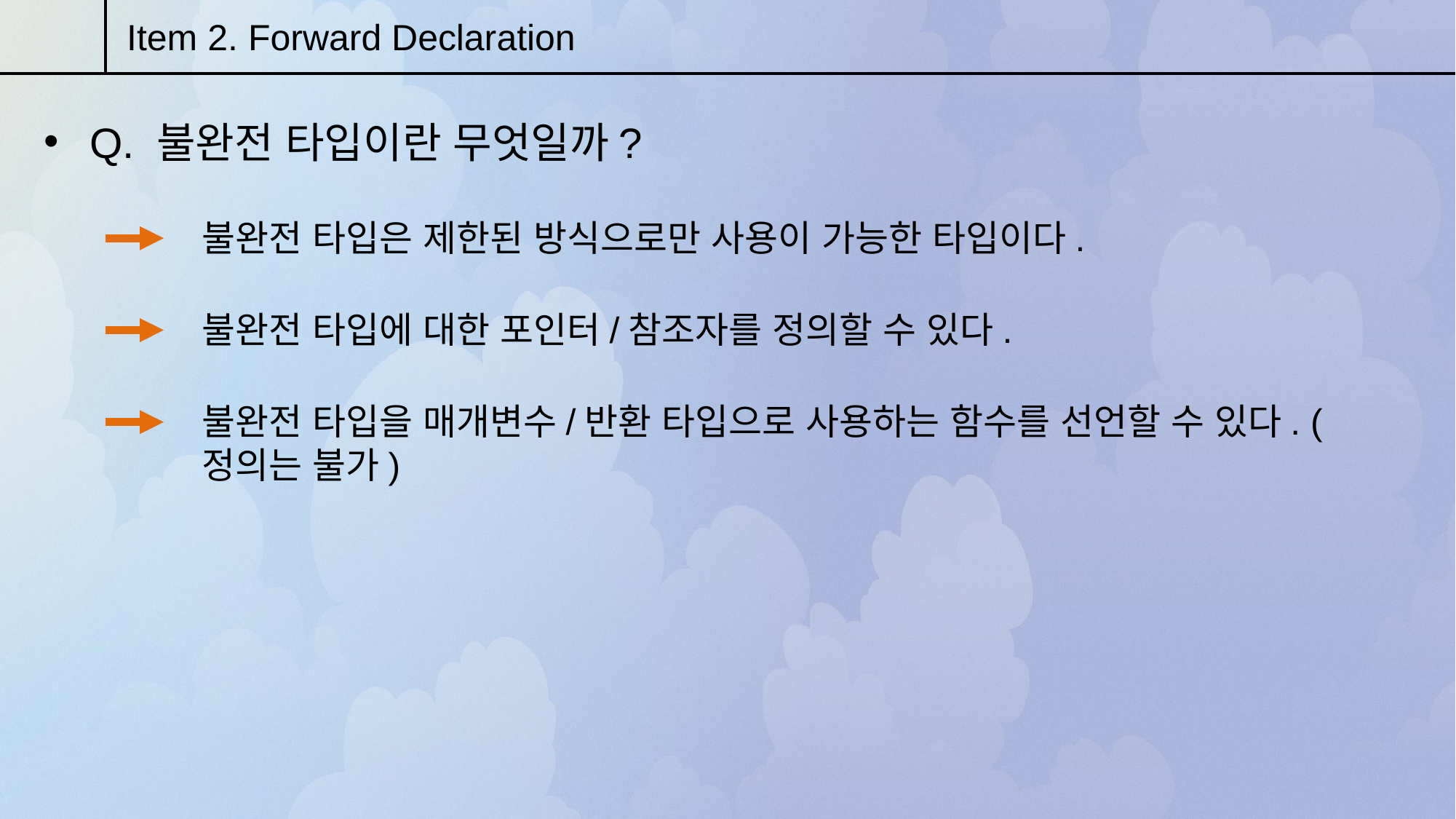

Item 2. Forward Declaration
 Q. 불완전 타입이란 무엇일까?
불완전 타입은 제한된 방식으로만 사용이 가능한 타입이다.
불완전 타입에 대한 포인터/참조자를 정의할 수 있다.
불완전 타입을 매개변수/반환 타입으로 사용하는 함수를 선언할 수 있다. (정의는 불가)